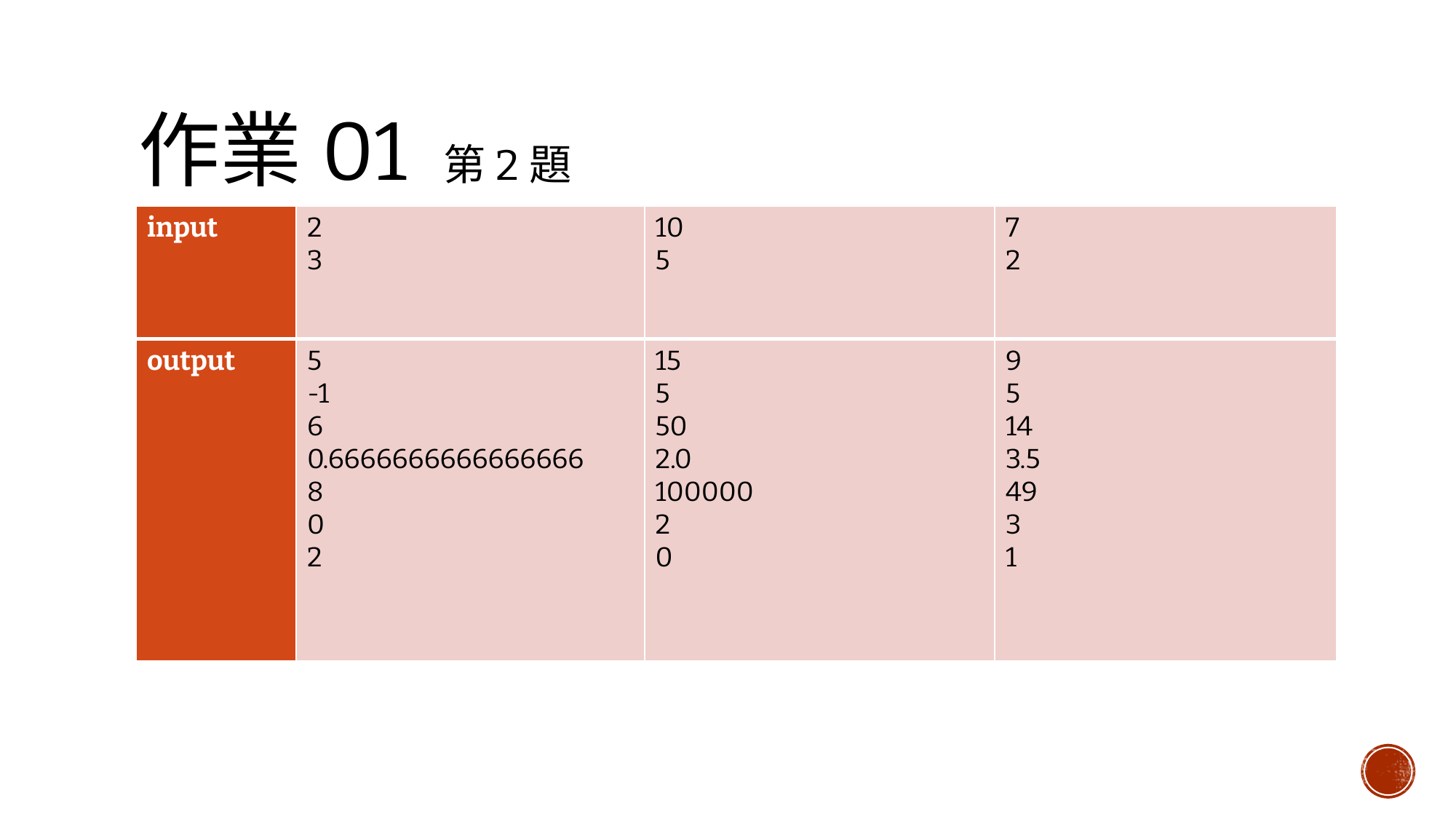

# 作業01 第2題
| input | 2 3 | 10 5 | 7 2 |
| --- | --- | --- | --- |
| output | 5 -1 6 0.6666666666666666 8 0 2 | 15 5 50 2.0 100000 2 0 | 9 5 14 3.5 49 3 1 |